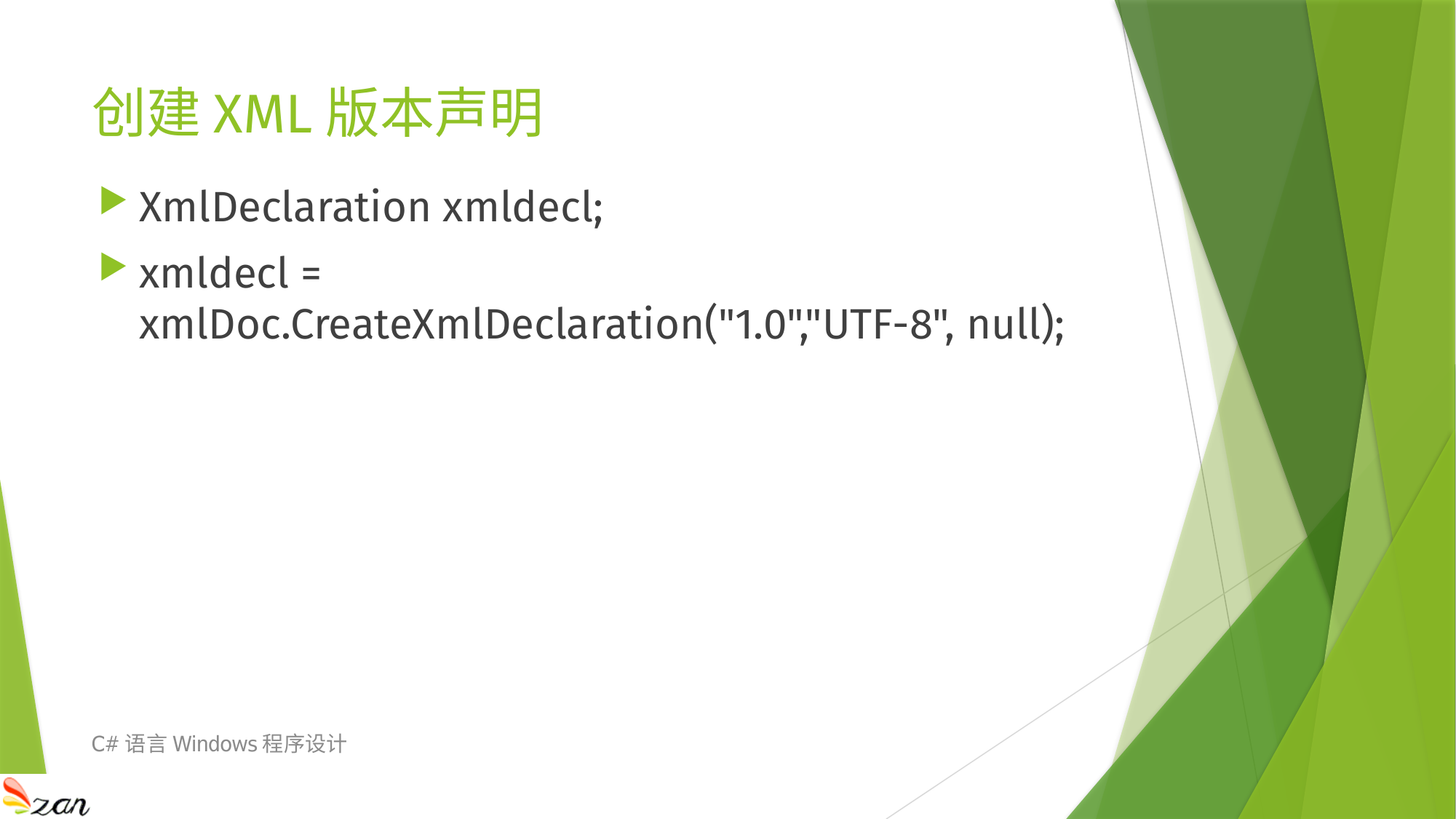

# 创建XML版本声明
XmlDeclaration xmldecl;
xmldecl = xmlDoc.CreateXmlDeclaration("1.0","UTF-8", null);

C#语言Windows程序设计